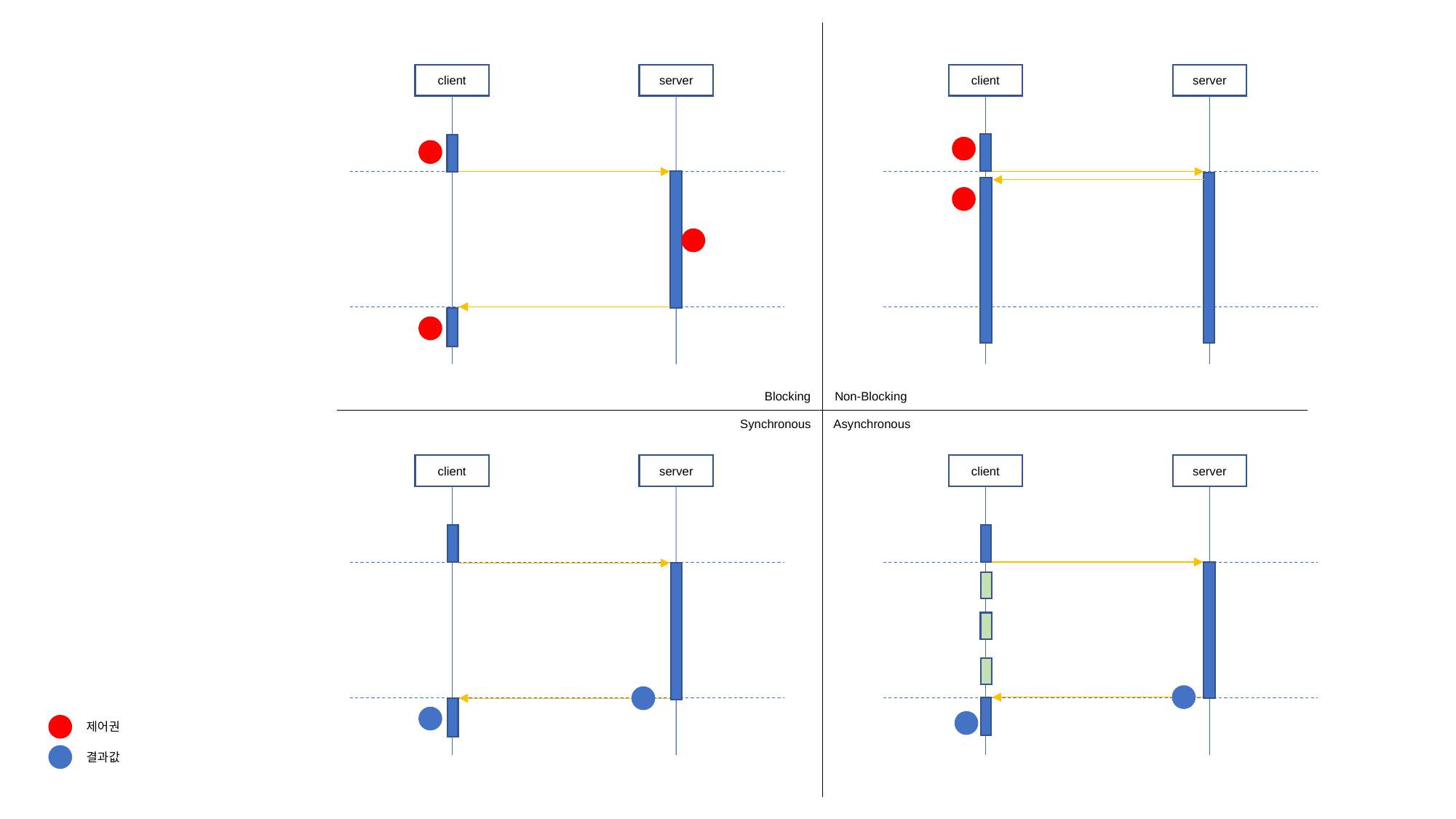

client
server
client
server

Blocking
Non-Blocking
Synchronous
Asynchronous
client
server
client
server

제어권

결과값